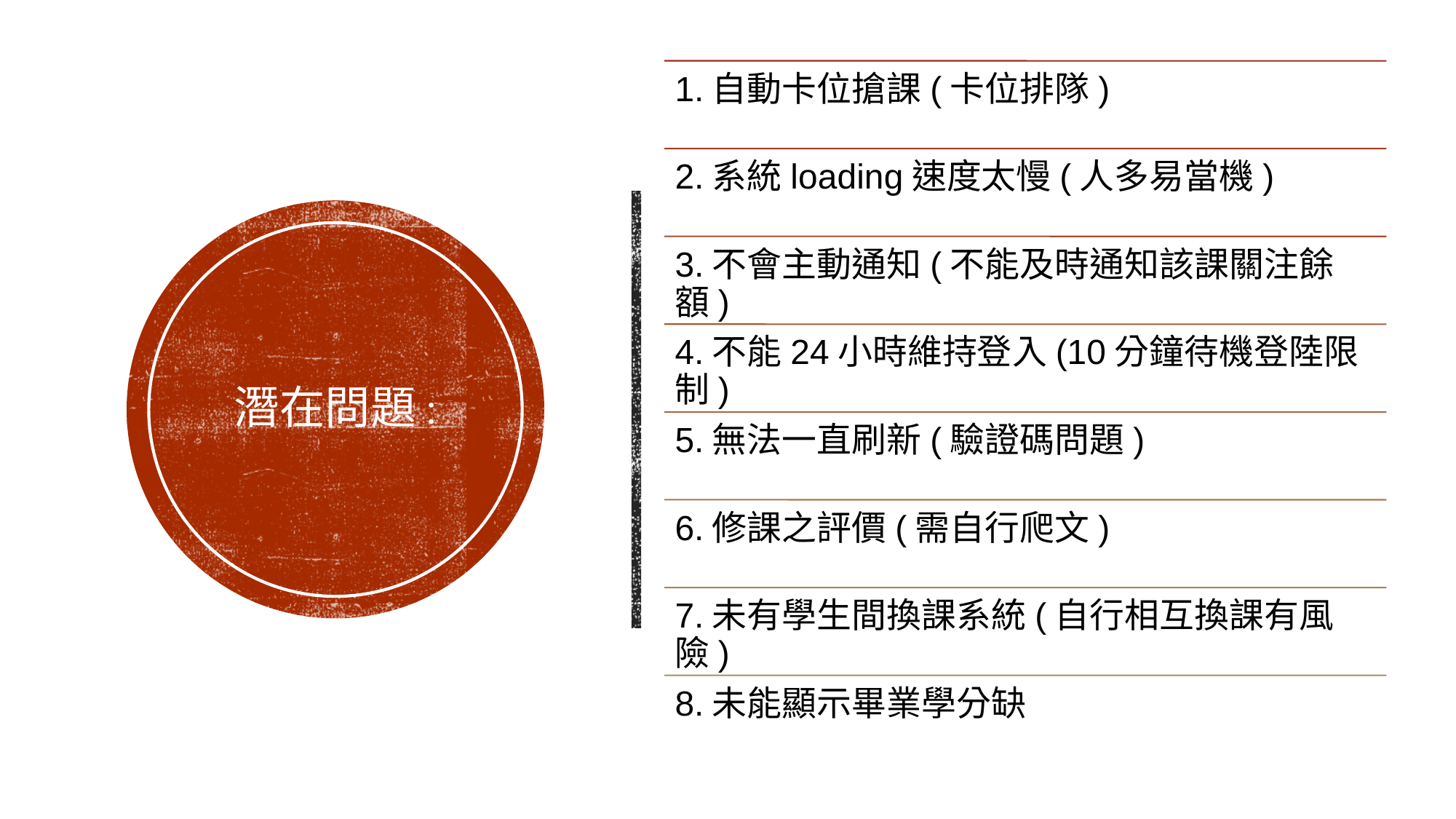

1.自動卡位搶課(卡位排隊)
2.系統loading速度太慢(人多易當機)
3.不會主動通知(不能及時通知該課關注餘額)
4.不能24小時維持登入(10分鐘待機登陸限制)
5.無法一直刷新(驗證碼問題)
6.修課之評價(需自行爬文)
7.未有學生間換課系統(自行相互換課有風險)
8.未能顯示畢業學分缺

# 潛在問題: